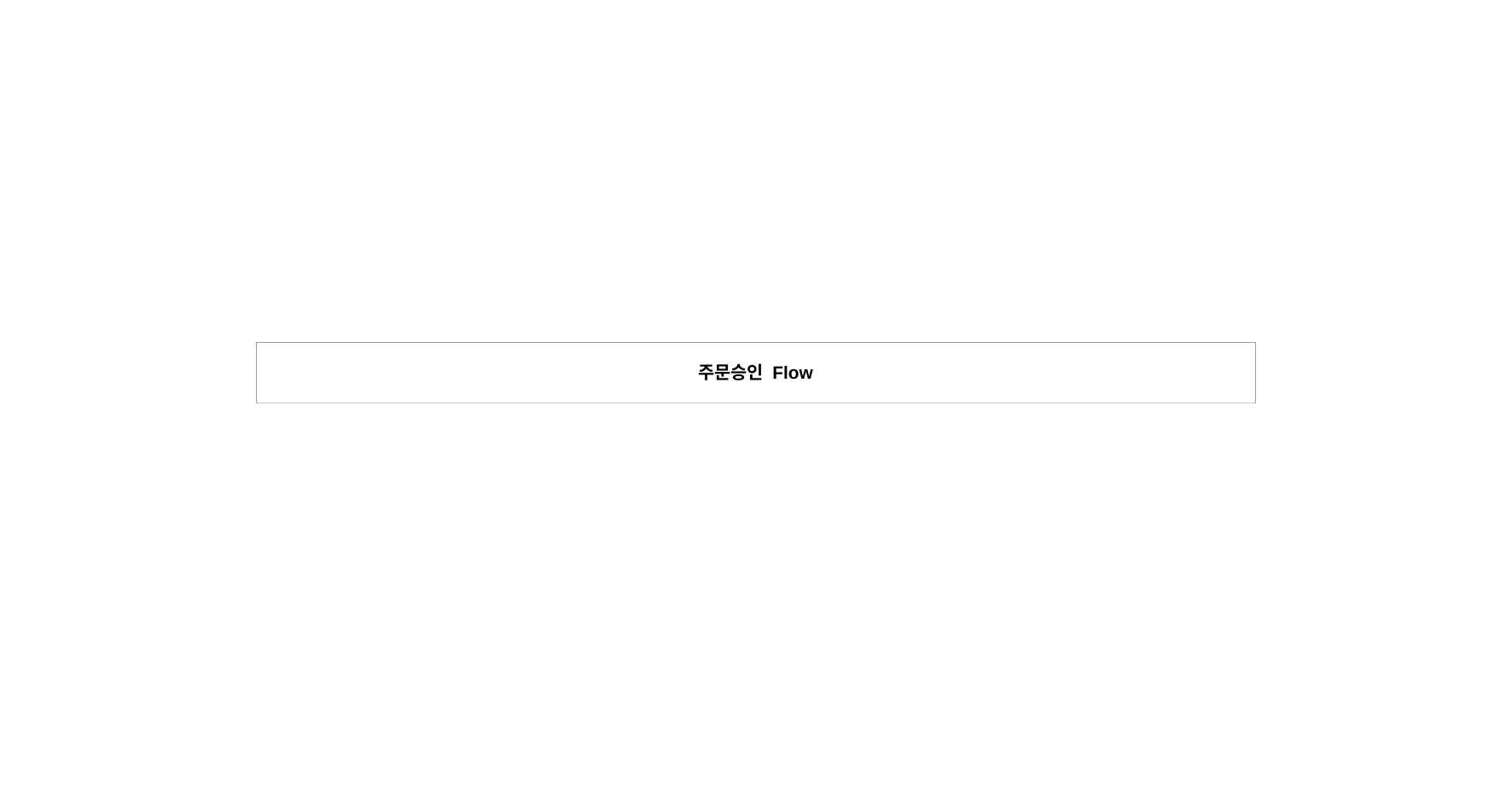

| 주문승인 Flow |
| --- |